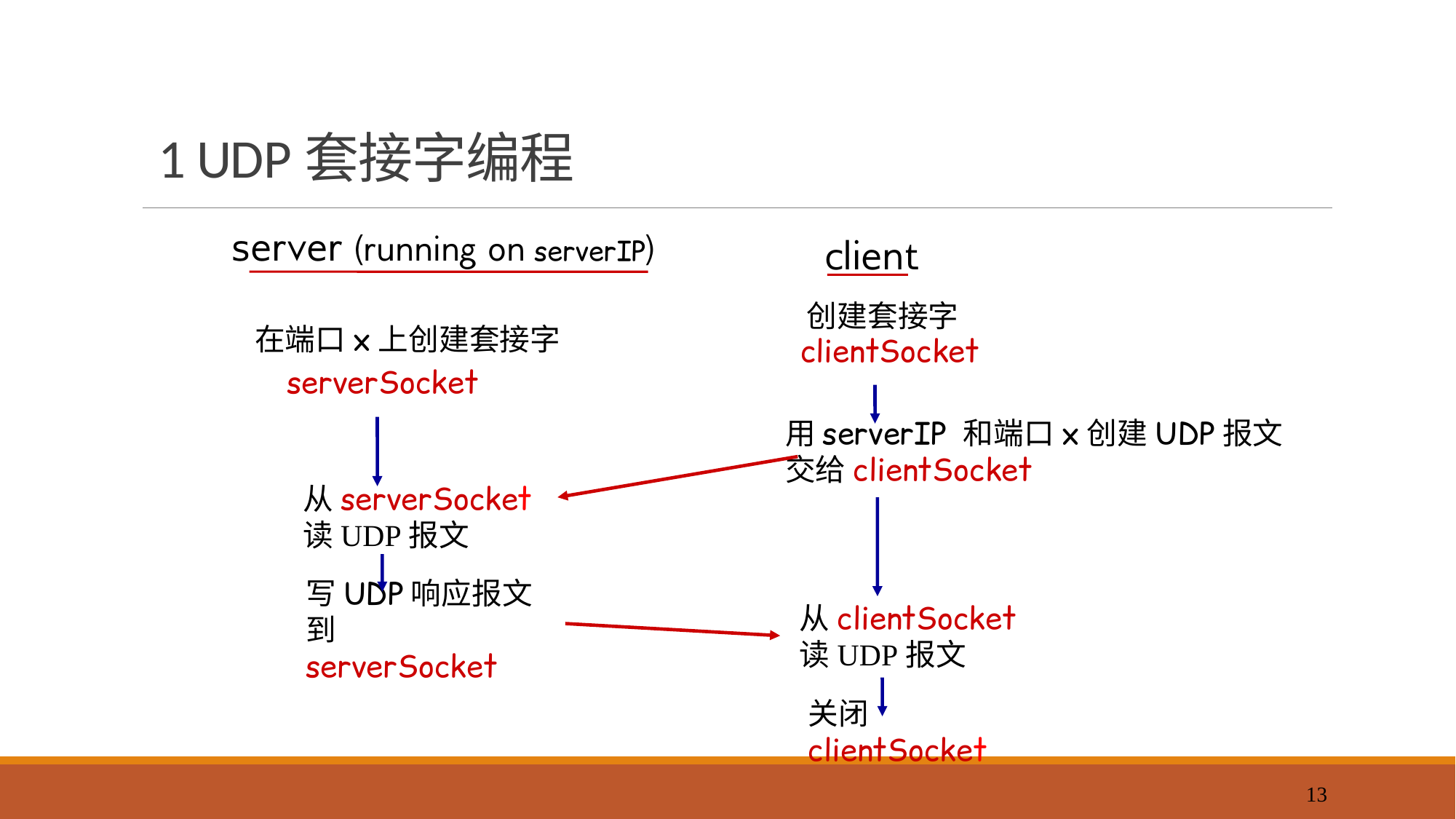

# 1 UDP套接字编程

  创建套接字
clientSocket

用serverIP 和端口x创建UDP报文
交给clientSocket

server (running on serverIP)
client

在端口x上创建套接字
serverSocket

从serverSocket
读UDP报文

从clientSocket
读UDP报文

关闭clientSocket

写UDP响应报文到
serverSocket

13